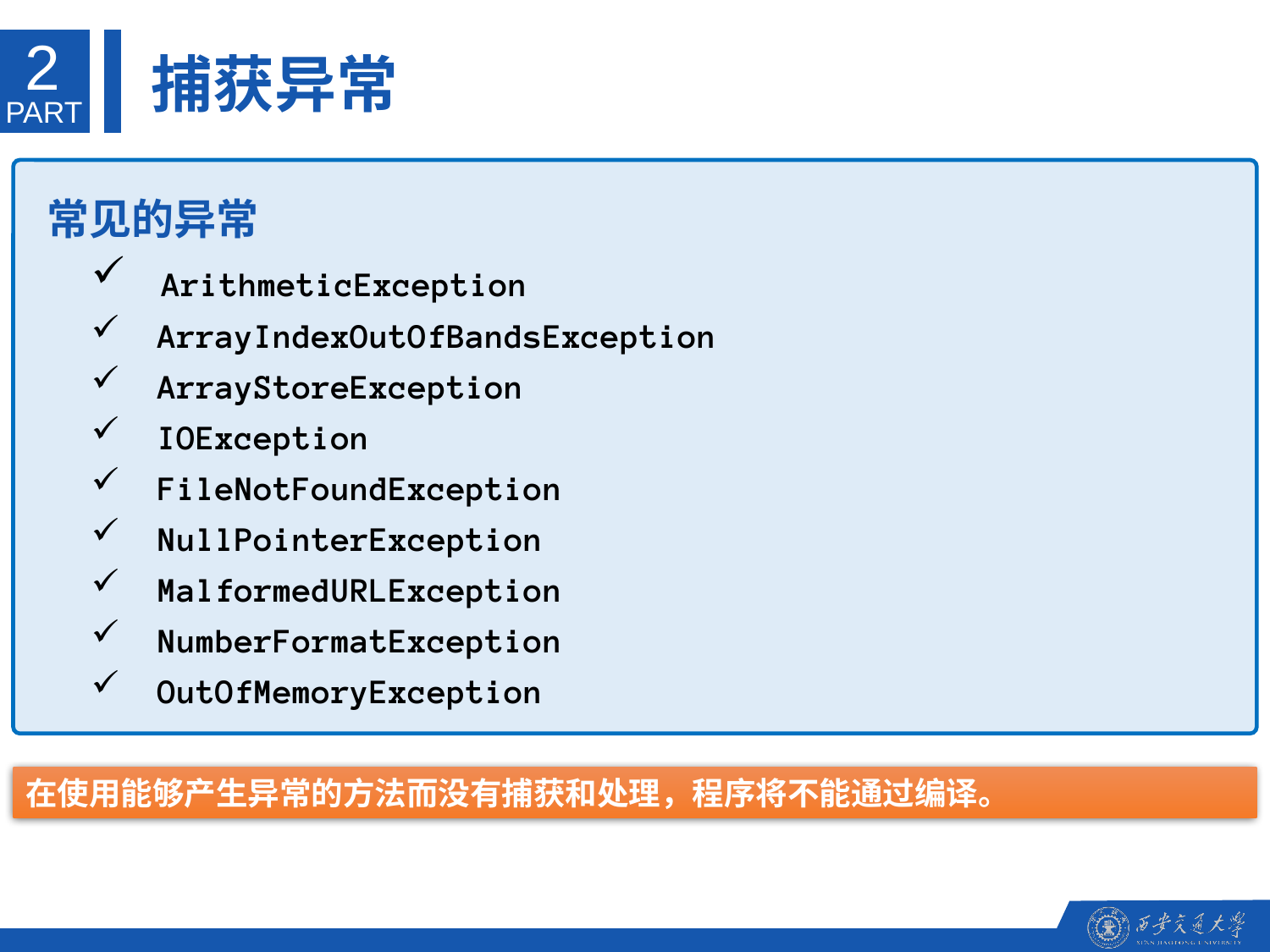

2
捕获异常
PART
 常见的异常
 ArithmeticException
 ArrayIndexOutOfBandsException
 ArrayStoreException
 IOException
 FileNotFoundException
 NullPointerException
 MalformedURLException
 NumberFormatException
 OutOfMemoryException
在使用能够产生异常的方法而没有捕获和处理，程序将不能通过编译。